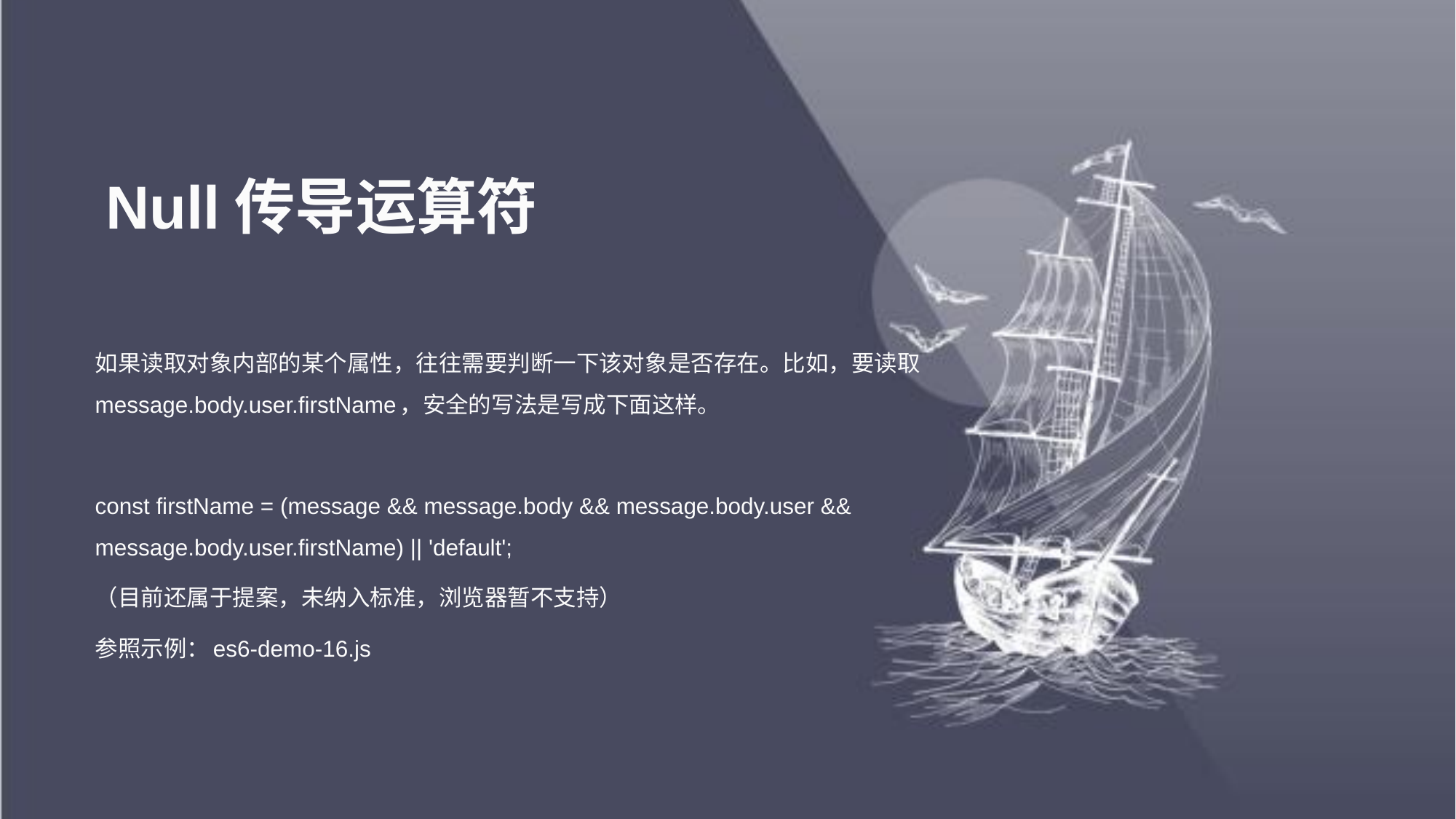

# Null传导运算符
如果读取对象内部的某个属性，往往需要判断一下该对象是否存在。比如，要读取message.body.user.firstName，安全的写法是写成下面这样。

const firstName = (message && message.body && message.body.user && message.body.user.firstName) || 'default';
（目前还属于提案，未纳入标准，浏览器暂不支持）
参照示例：es6-demo-16.js